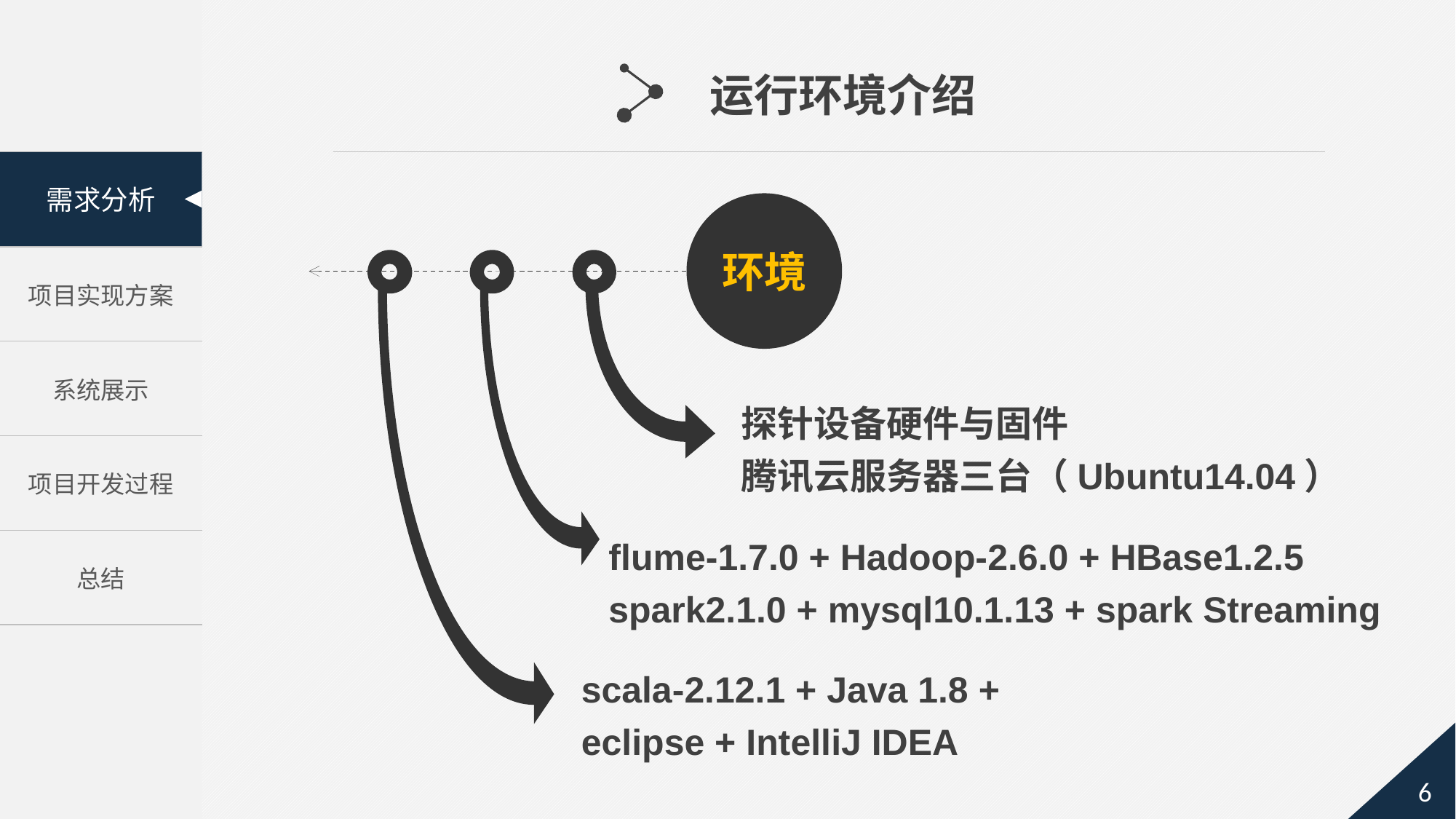

运行环境介绍
环境

探针设备硬件与固件
腾讯云服务器三台（Ubuntu14.04）
flume-1.7.0 + Hadoop-2.6.0 + HBase1.2.5
spark2.1.0 + mysql10.1.13 + spark Streaming
scala-2.12.1 + Java 1.8 +
eclipse + IntelliJ IDEA